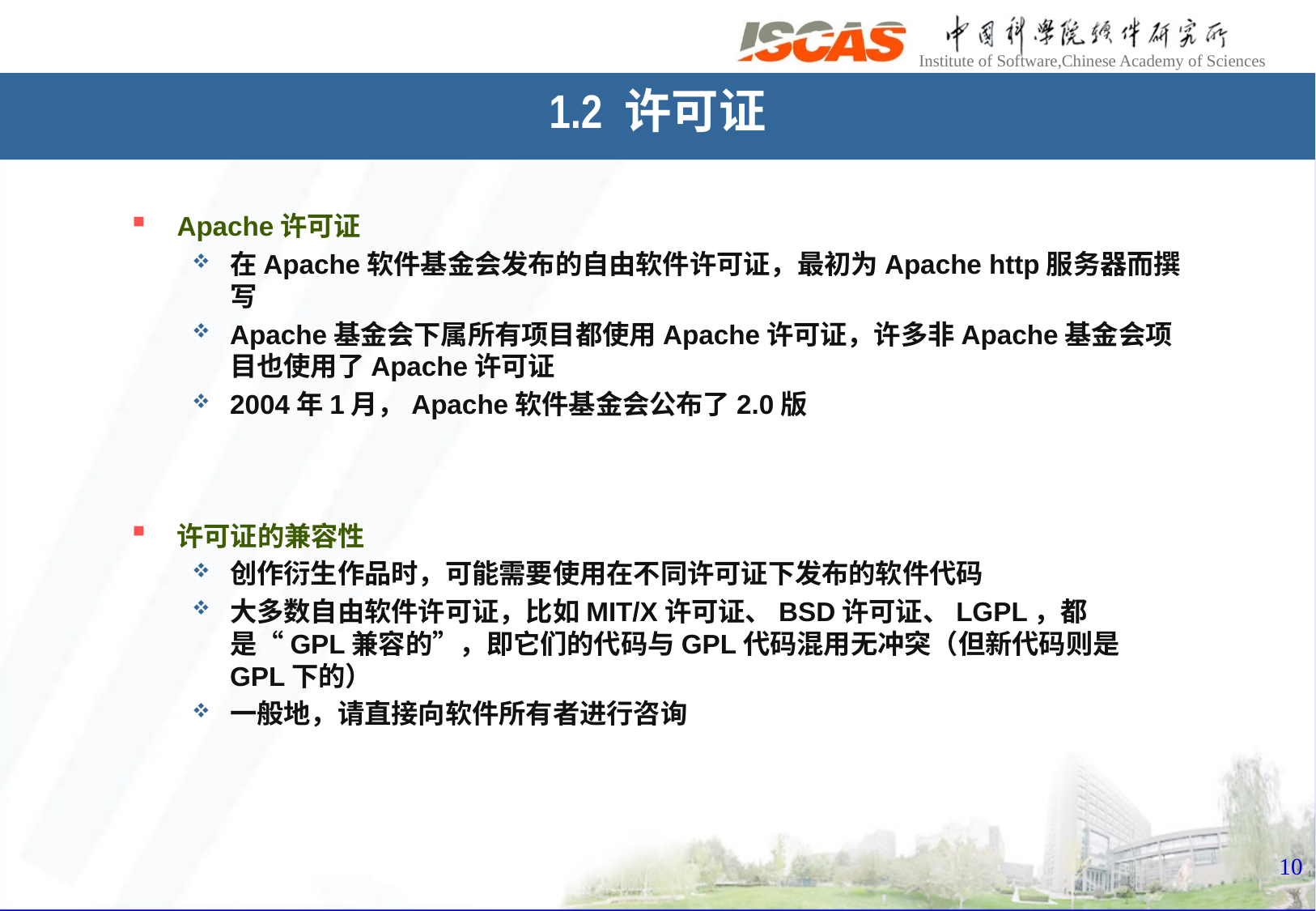

1.2 许可证
Apache许可证
在Apache软件基金会发布的自由软件许可证，最初为Apache http服务器而撰写
Apache基金会下属所有项目都使用Apache许可证，许多非Apache基金会项目也使用了Apache许可证
2004年1月，Apache软件基金会公布了2.0版

许可证的兼容性
创作衍生作品时，可能需要使用在不同许可证下发布的软件代码
大多数自由软件许可证，比如MIT/X许可证、BSD许可证、LGPL，都是“GPL兼容的”，即它们的代码与GPL代码混用无冲突（但新代码则是GPL下的）
一般地，请直接向软件所有者进行咨询
10